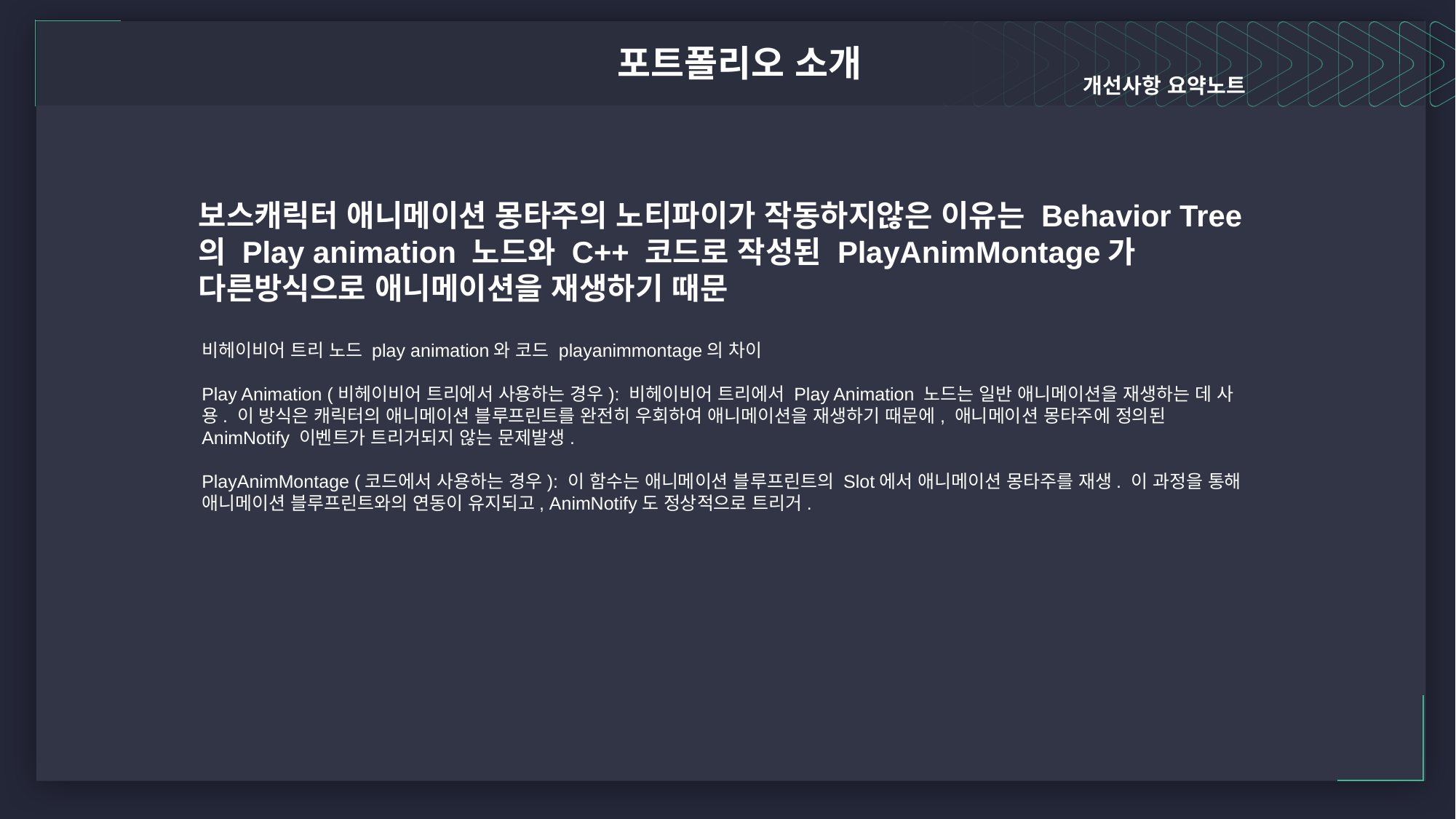

포트폴리오 소개

개선사항 요약노트
보스캐릭터 애니메이션 몽타주의 노티파이가 작동하지않은 이유는 Behavior Tree의 Play animation 노드와 C++ 코드로 작성된 PlayAnimMontage가 다른방식으로 애니메이션을 재생하기 때문

비헤이비어 트리 노드 play animation와 코드 playanimmontage의 차이

Play Animation (비헤이비어 트리에서 사용하는 경우): 비헤이비어 트리에서 Play Animation 노드는 일반 애니메이션을 재생하는 데 사용. 이 방식은 캐릭터의 애니메이션 블루프린트를 완전히 우회하여 애니메이션을 재생하기 때문에, 애니메이션 몽타주에 정의된 AnimNotify 이벤트가 트리거되지 않는 문제발생.

PlayAnimMontage (코드에서 사용하는 경우): 이 함수는 애니메이션 블루프린트의 Slot에서 애니메이션 몽타주를 재생. 이 과정을 통해 애니메이션 블루프린트와의 연동이 유지되고, AnimNotify도 정상적으로 트리거.